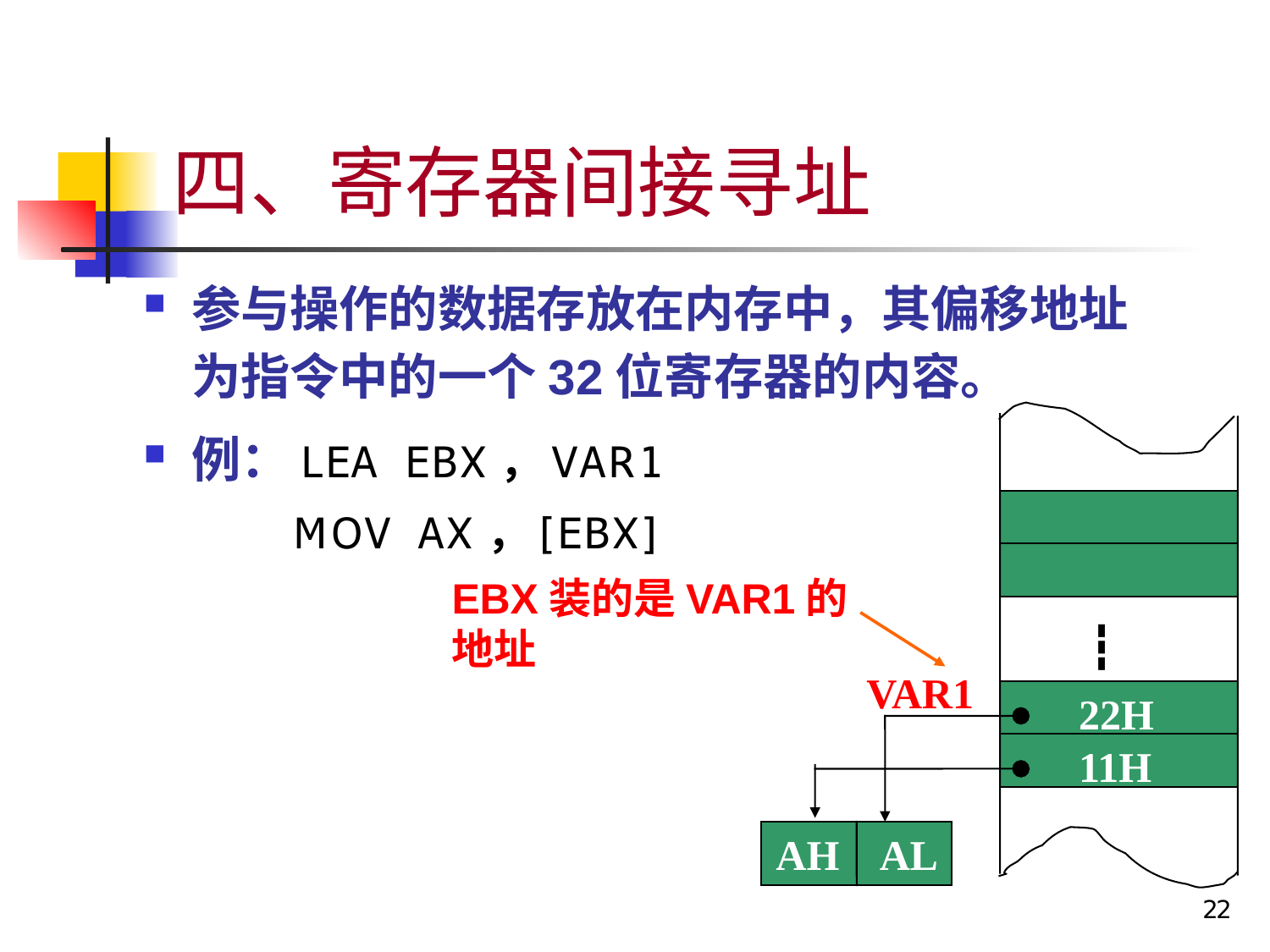

# 四、寄存器间接寻址
参与操作的数据存放在内存中，其偏移地址为指令中的一个32位寄存器的内容。
例：LEA  EBX，VAR1
       MOV  AX，[EBX]

EBX装的是VAR1的地址
┇
VAR1

22H

11H

AH    AL

22